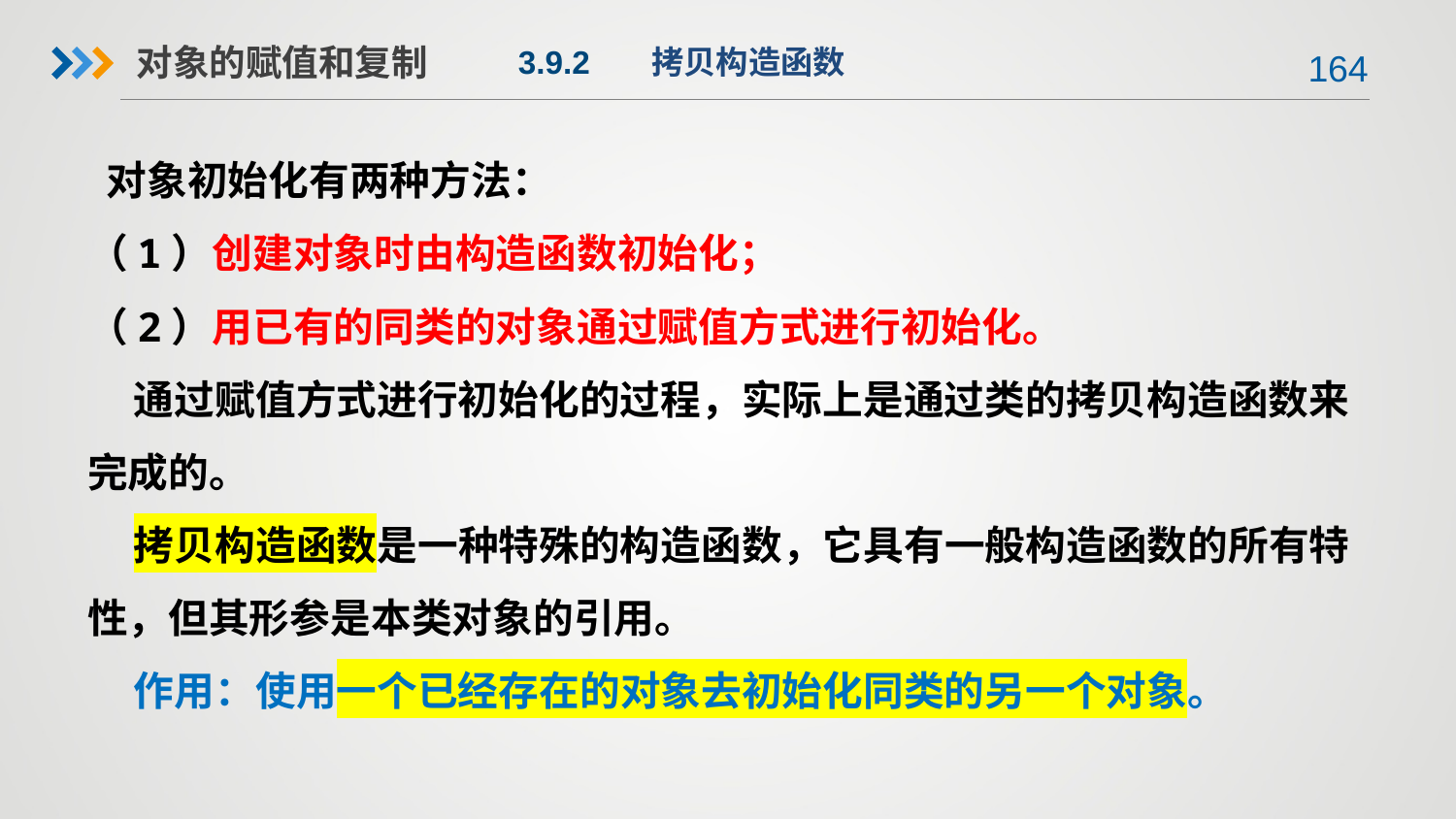

对象的赋值和复制
3.9.2      拷贝构造函数
 对象初始化有两种方法：
（1）创建对象时由构造函数初始化；
（2）用已有的同类的对象通过赋值方式进行初始化。
    通过赋值方式进行初始化的过程，实际上是通过类的拷贝构造函数来完成的。
    拷贝构造函数是一种特殊的构造函数，它具有一般构造函数的所有特性，但其形参是本类对象的引用。
    作用：使用一个已经存在的对象去初始化同类的另一个对象。